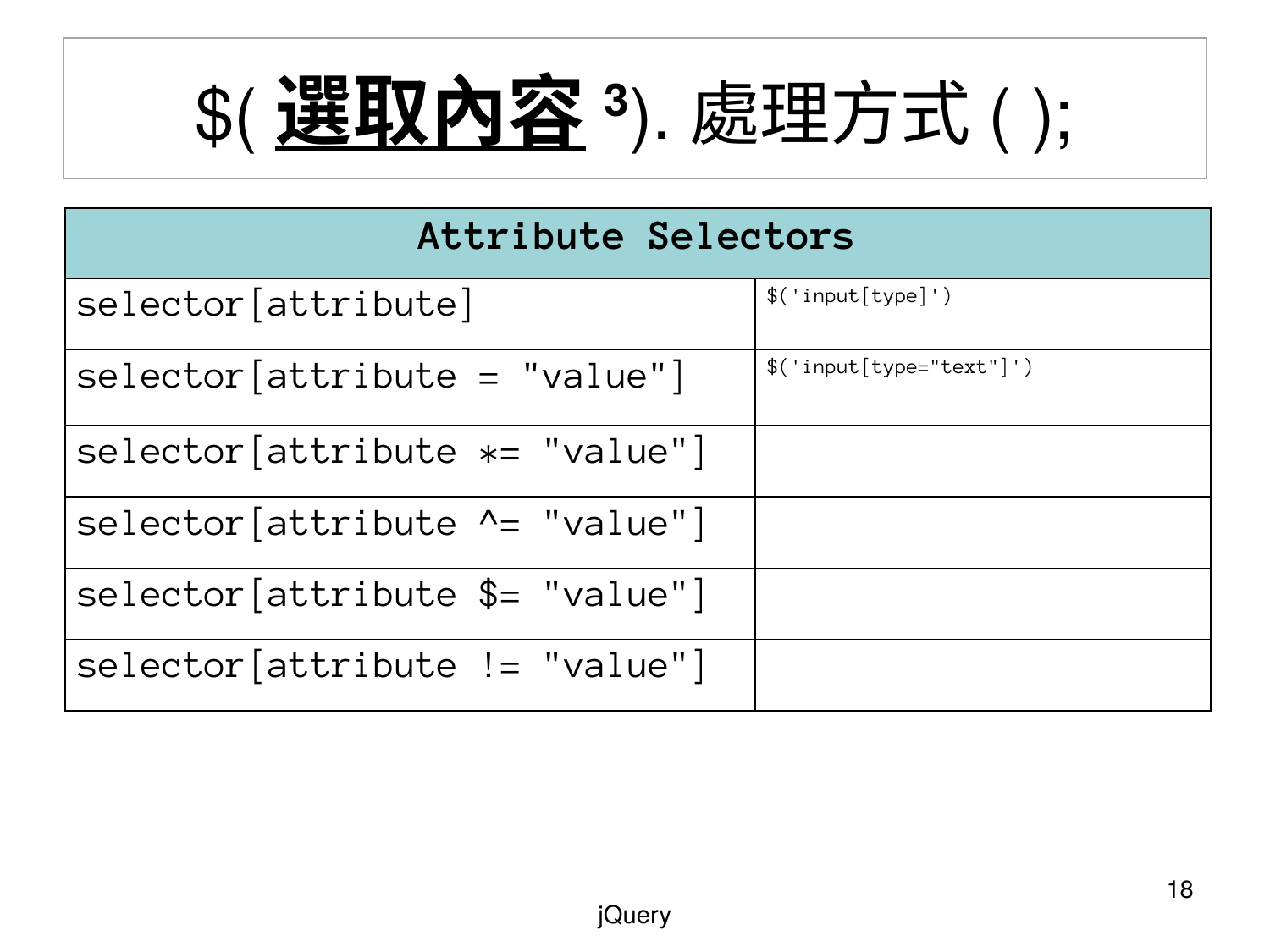

# $(選取內容3).處理方式( );
| Attribute Selectors |  |
| --- | --- |
| selector[attribute] | $('input[type]') |
| selector[attribute = "value"] | $('input[type="text"]') |
| selector[attribute \*= "value"] |  |
| selector[attribute ^= "value"] |  |
| selector[attribute $= "value"] |  |
| selector[attribute != "value"] |  |
18
jQuery